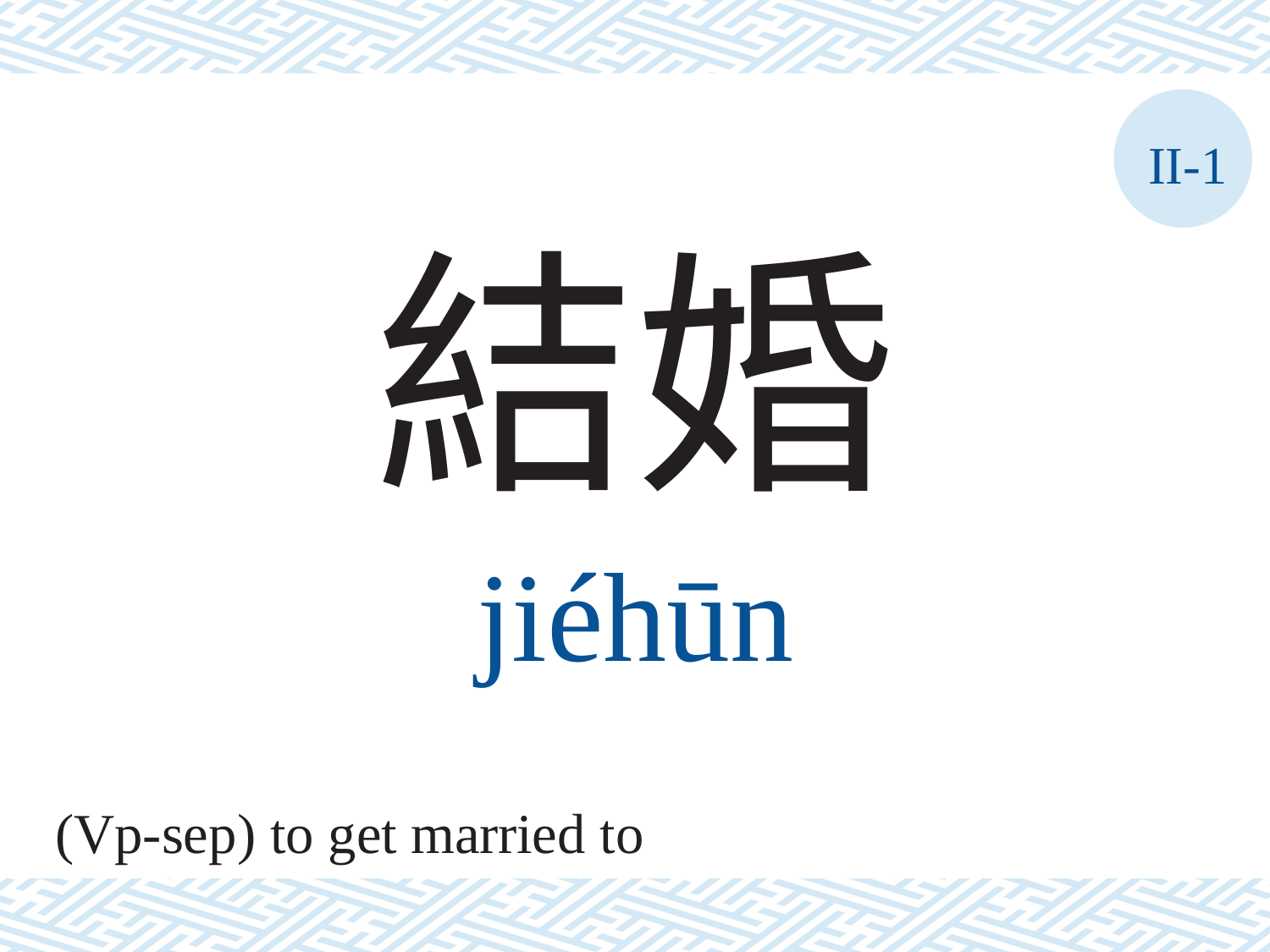

II-1
結婚
jiéhūn
(Vp-sep) to get married to